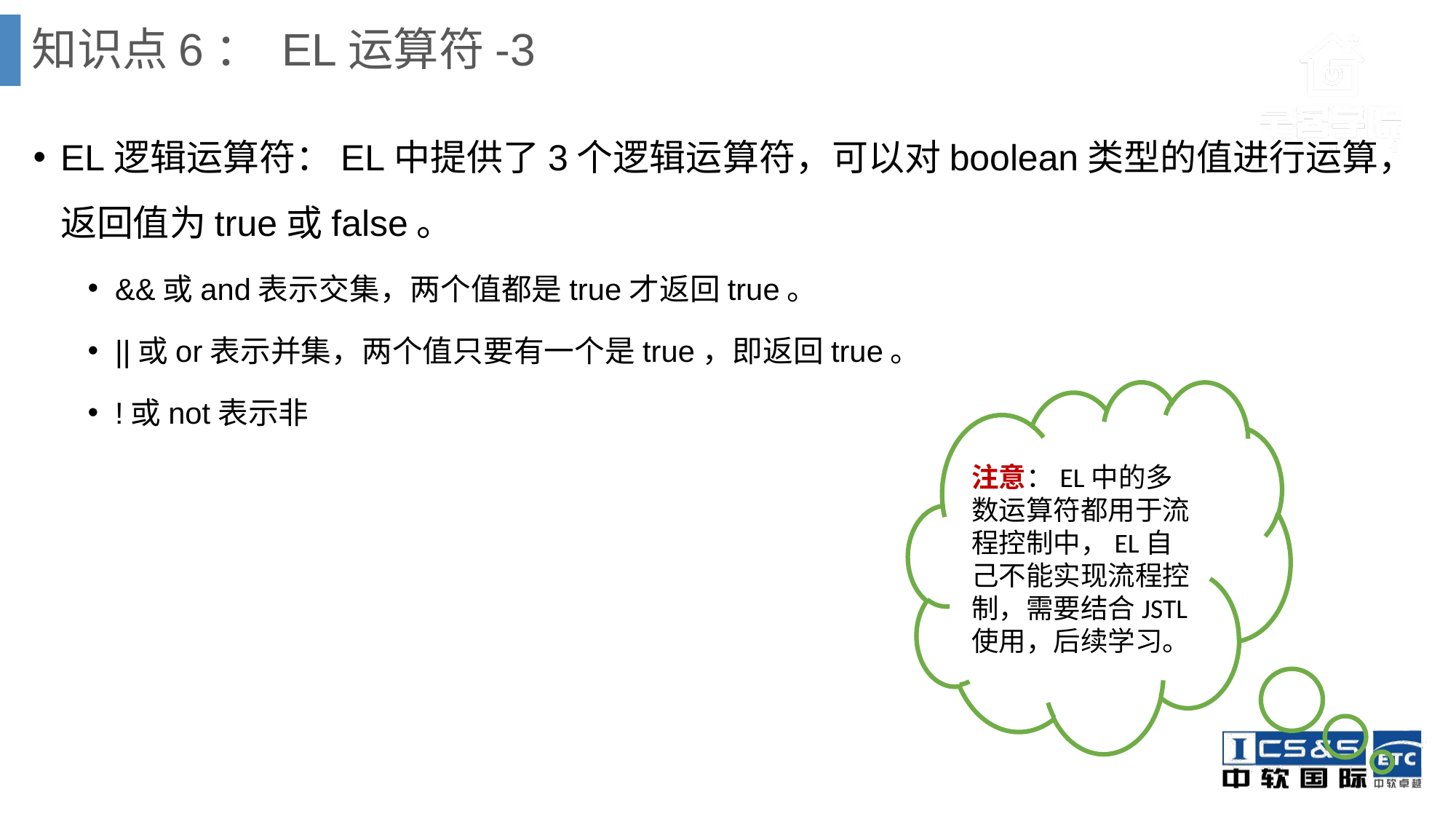

# 知识点6： EL运算符-3
EL逻辑运算符：EL中提供了3个逻辑运算符，可以对boolean类型的值进行运算，返回值为true或false。
&&或and表示交集，两个值都是true才返回true。
||或or表示并集，两个值只要有一个是true，即返回true。
!或not表示非

注意：EL中的多数运算符都用于流程控制中，EL自己不能实现流程控制，需要结合JSTL使用，后续学习。